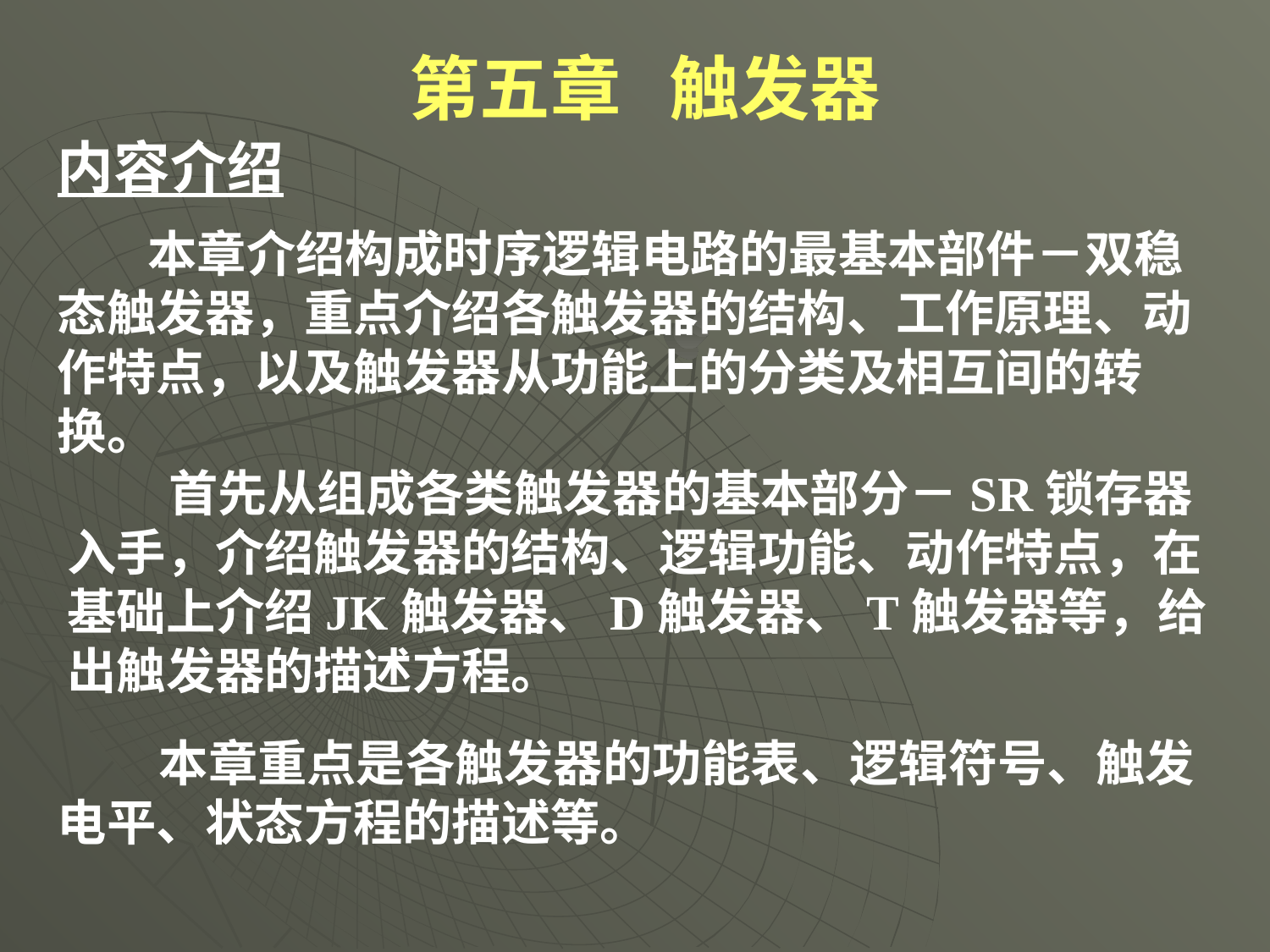

# 第五章   触发器
内容介绍
       本章介绍构成时序逻辑电路的最基本部件－双稳态触发器，重点介绍各触发器的结构、工作原理、动作特点，以及触发器从功能上的分类及相互间的转换。
        首先从组成各类触发器的基本部分－SR锁存器入手，介绍触发器的结构、逻辑功能、动作特点，在基础上介绍JK触发器、D触发器、T触发器等，给出触发器的描述方程。
        本章重点是各触发器的功能表、逻辑符号、触发电平、状态方程的描述等。